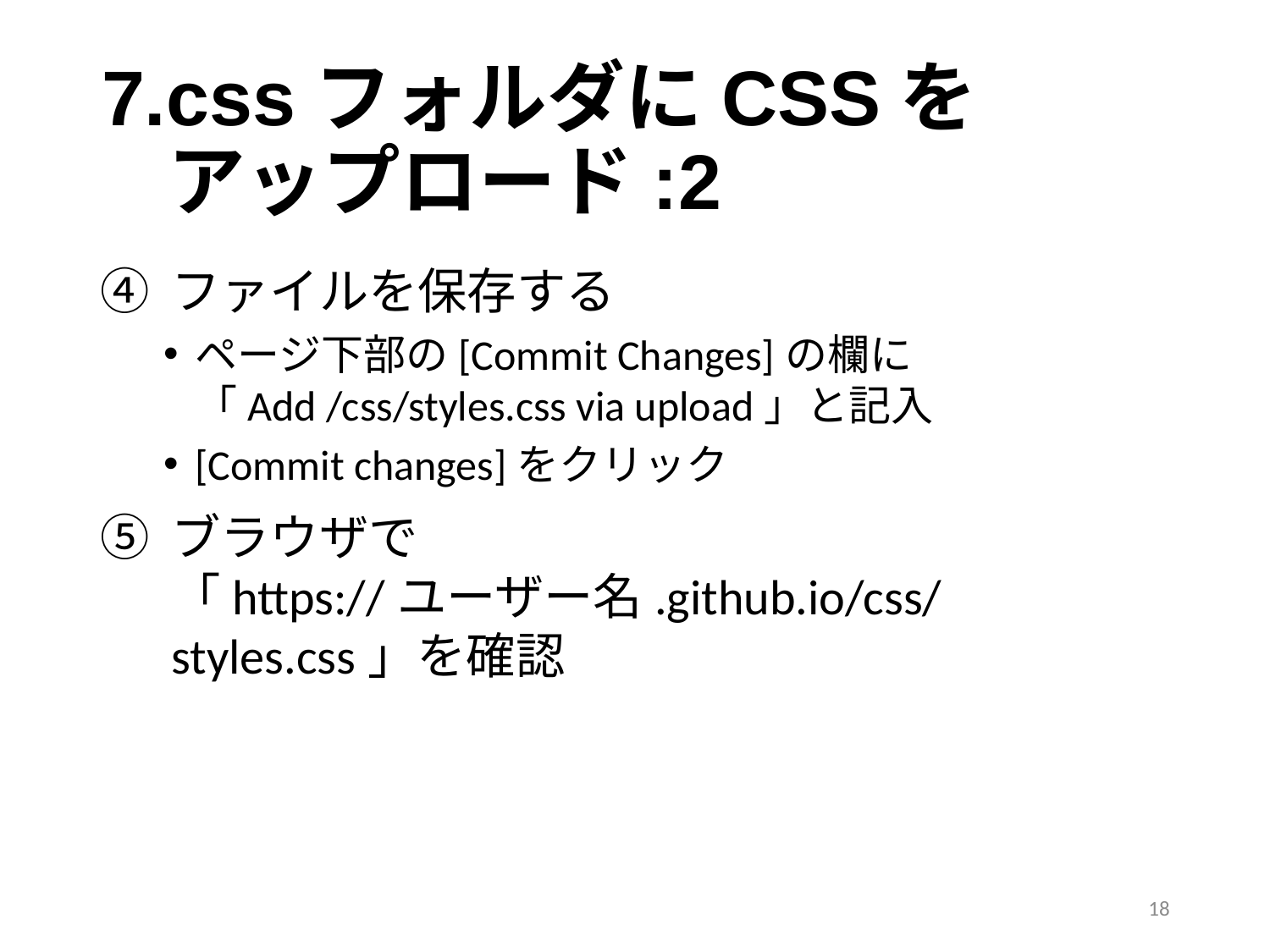

# 7.cssフォルダにCSSを アップロード:2
ファイルを保存する
ページ下部の[Commit Changes]の欄に
「Add /css/styles.css via upload」と記入
[Commit changes]をクリック
ブラウザで
「https://ユーザー名.github.io/css/styles.css」を確認

18